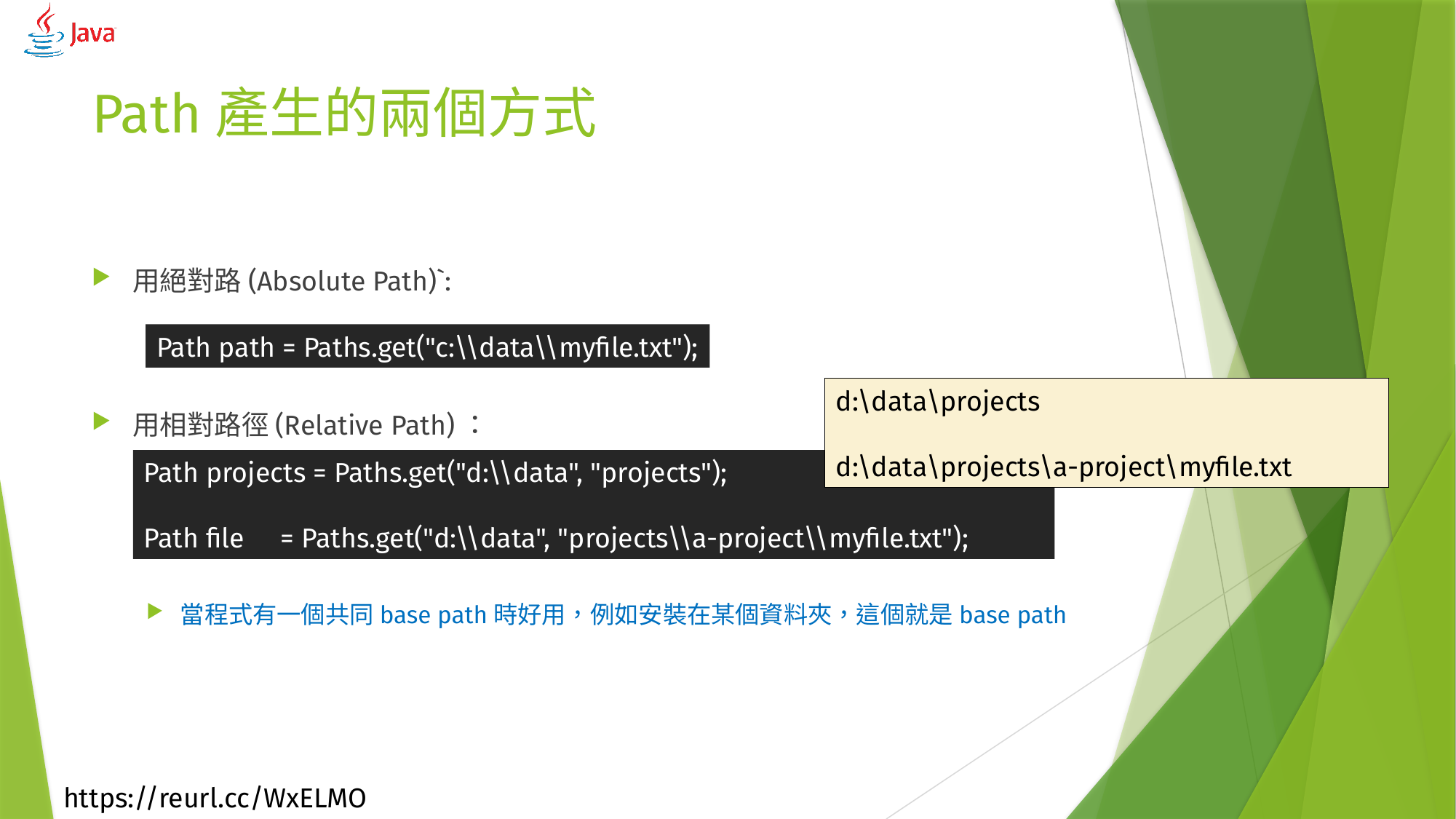

# Path產生的兩個方式
用絕對路(Absolute Path)`:

用相對路徑(Relative Path)：

當程式有一個共同base path時好用，例如安裝在某個資料夾，這個就是base path

Path path = Paths.get("c:\\data\\myfile.txt");
d:\data\projects

d:\data\projects\a-project\myfile.txt
Path projects = Paths.get("d:\\data", "projects");

Path file     = Paths.get("d:\\data", "projects\\a-project\\myfile.txt");